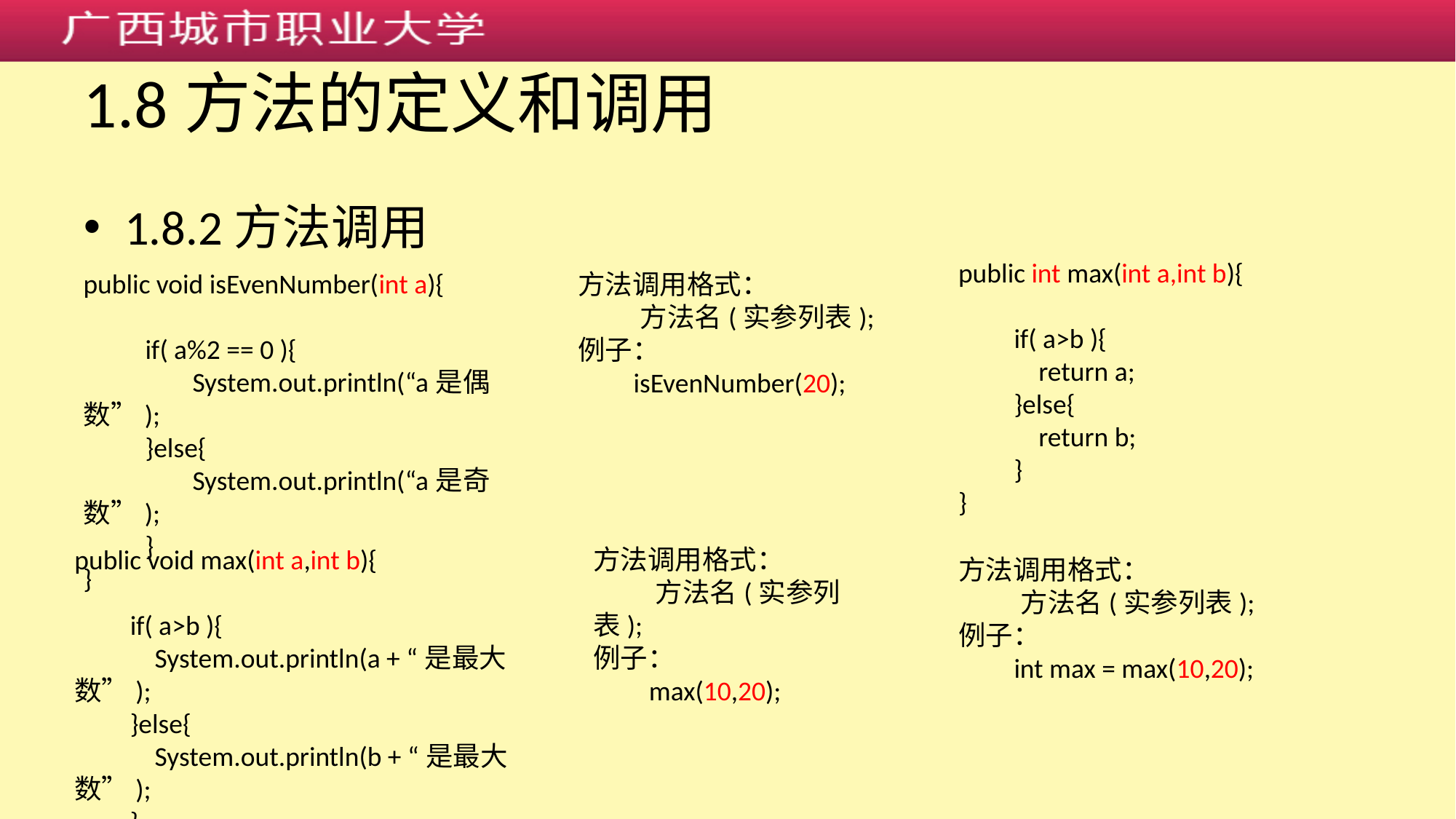

# 1.8方法的定义和调用
1.8.2方法调用
public int max(int a,int b){

         if( a>b ){
             return a;
         }else{
             return b;
         }
}
public void isEvenNumber(int a){

          if( a%2 == 0 ){
	System.out.println(“a是偶数”);
          }else{
	System.out.println(“a是奇数”);
          }
}
方法调用格式：
         方法名(实参列表);
例子：
         isEvenNumber(20);
public void max(int a,int b){

         if( a>b ){
             System.out.println(a + “是最大数”);
         }else{
             System.out.println(b + “是最大数”);
         }
}
方法调用格式：
         方法名(实参列表);
例子：
         max(10,20);
方法调用格式：
         方法名(实参列表);
例子：
         int max = max(10,20);